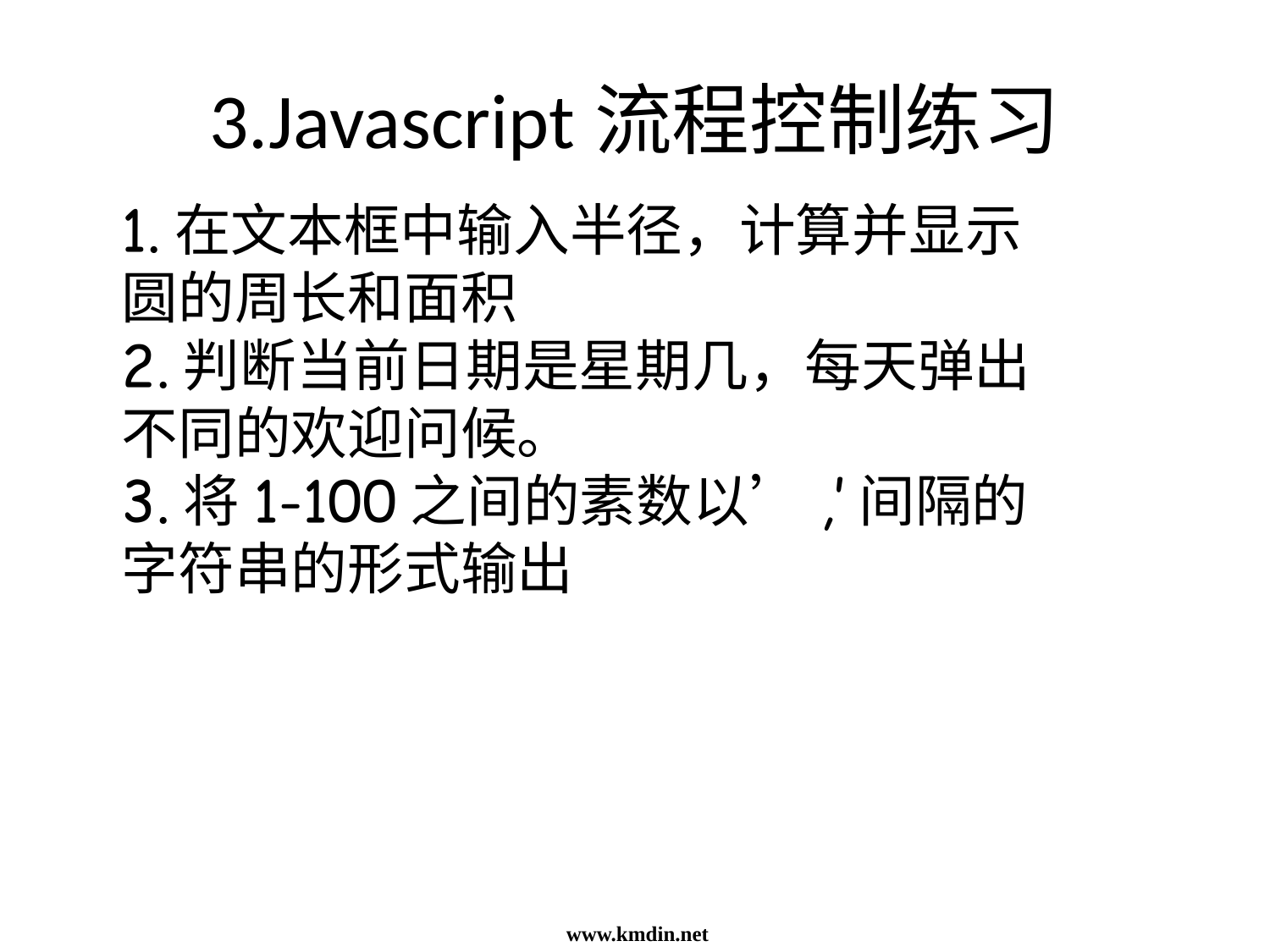

# 3.Javascript流程控制练习
1.在文本框中输入半径，计算并显示圆的周长和面积
2.判断当前日期是星期几，每天弹出不同的欢迎问候。
3.将1-100之间的素数以’,’间隔的字符串的形式输出